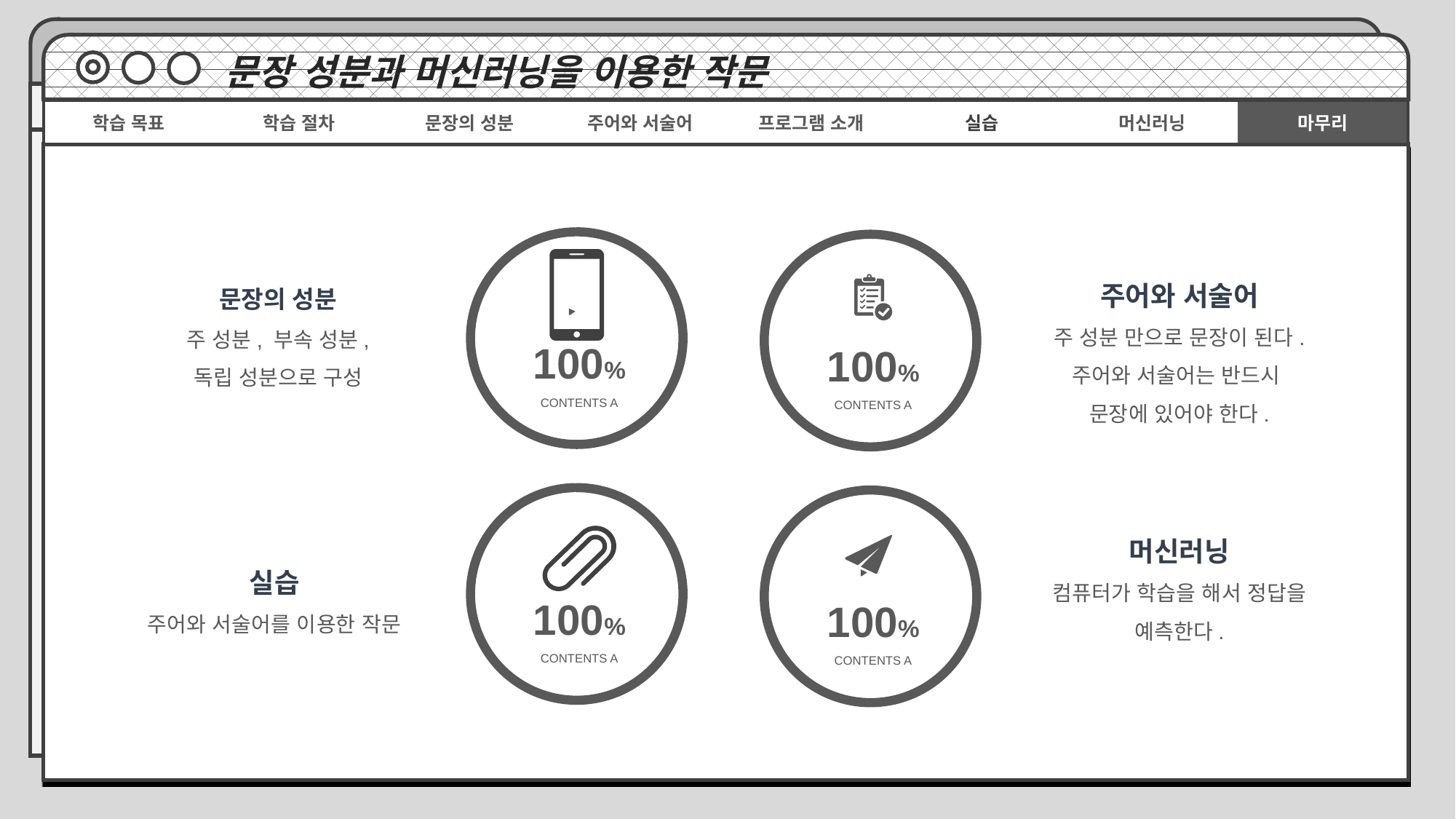

문장 성분과 머신러닝을 이용한 작문

| 학습 목표 | 학습 절차 | 문장의 성분 | 주어와 서술어 | 프로그램 소개 | 실습 | 머신러닝 | 마무리 |
| --- | --- | --- | --- | --- | --- | --- | --- |

100%
CONTENTS A

주어와 서술어
주 성분 만으로 문장이 된다.
주어와 서술어는 반드시
문장에 있어야 한다.
문장의 성분
주 성분, 부속 성분,
독립 성분으로 구성

100%
CONTENTS A

머신러닝
컴퓨터가 학습을 해서 정답을 예측한다.

실습
주어와 서술어를 이용한 작문
100%
CONTENTS A
100%
CONTENTS A